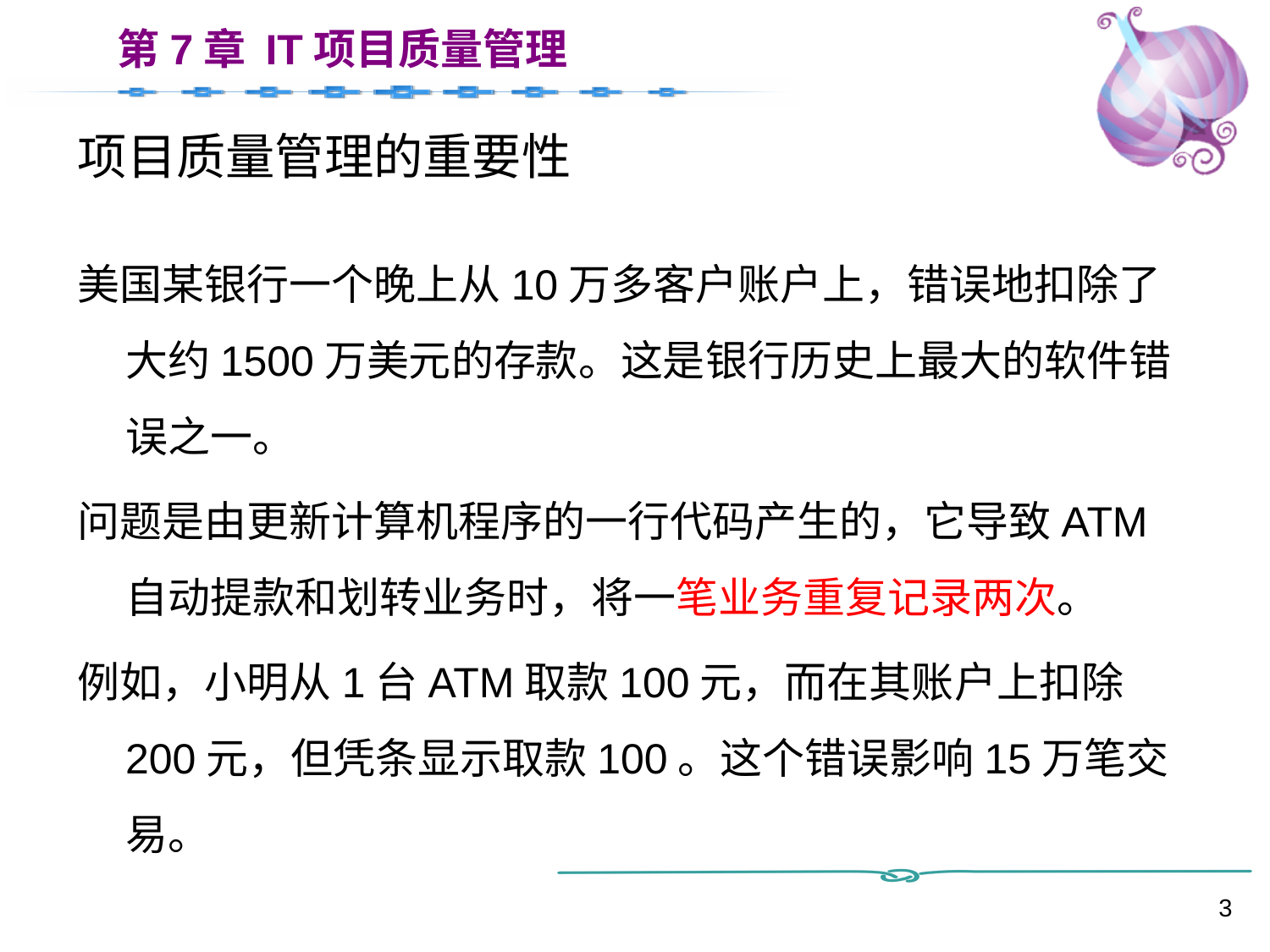

# 项目质量管理的重要性
美国某银行一个晚上从10万多客户账户上，错误地扣除了大约1500万美元的存款。这是银行历史上最大的软件错误之一。
问题是由更新计算机程序的一行代码产生的，它导致ATM自动提款和划转业务时，将一笔业务重复记录两次。
例如，小明从1台ATM取款100元，而在其账户上扣除200元，但凭条显示取款100。这个错误影响15万笔交易。
3